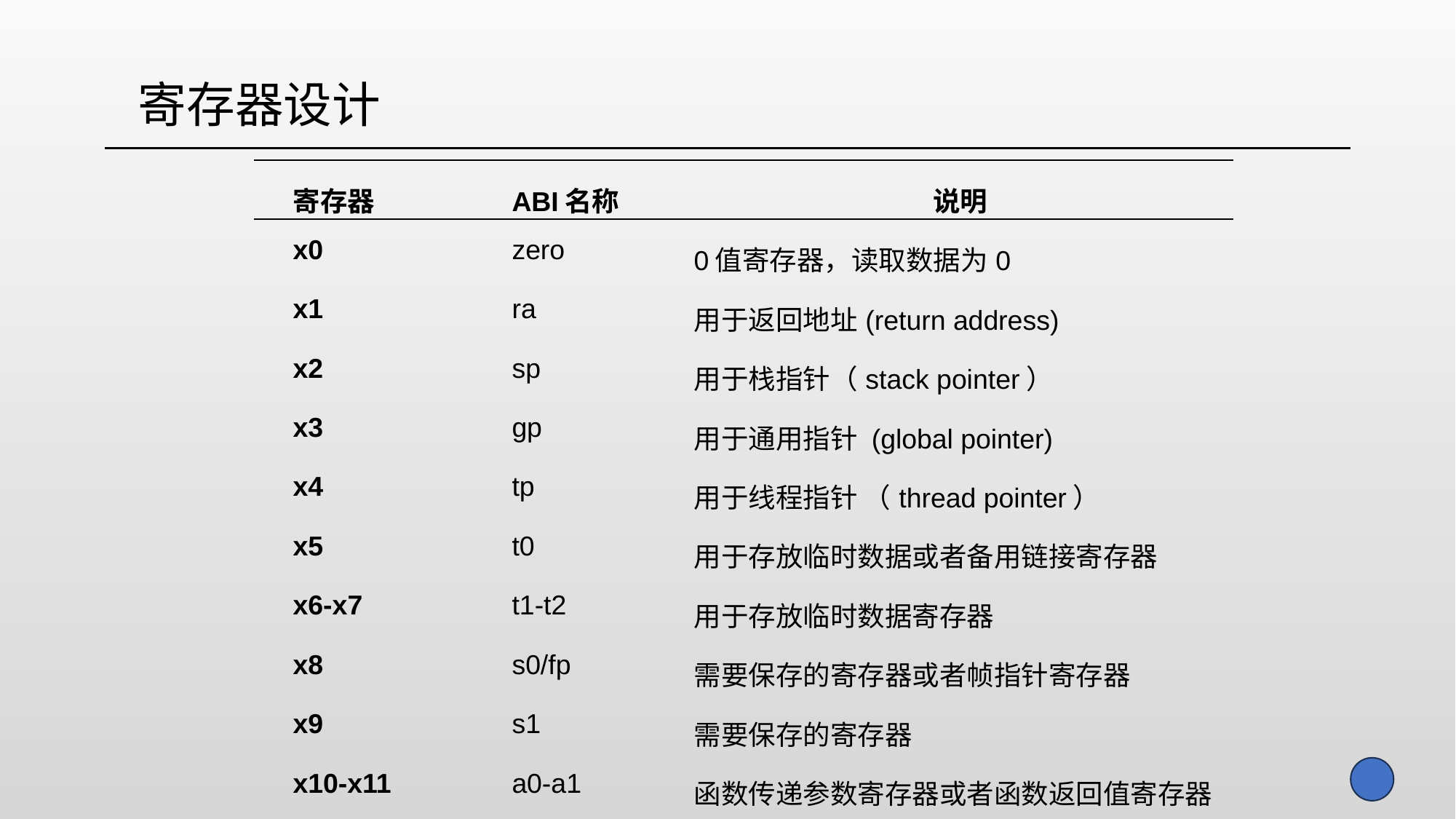

寄存器设计

| 寄存器 | ABI名称 | 说明 |
| --- | --- | --- |
| x0 | zero | 0值寄存器，读取数据为0 |
| x1 | ra | 用于返回地址(return address) |
| x2 | sp | 用于栈指针（stack pointer） |
| x3 | gp | 用于通用指针 (global pointer) |
| x4 | tp | 用于线程指针 （thread pointer） |
| x5 | t0 | 用于存放临时数据或者备用链接寄存器 |
| x6-x7 | t1-t2 | 用于存放临时数据寄存器 |
| x8 | s0/fp | 需要保存的寄存器或者帧指针寄存器 |
| x9 | s1 | 需要保存的寄存器 |
| x10-x11 | a0-a1 | 函数传递参数寄存器或者函数返回值寄存器 |
| x12-x17 | a2-a7 | 函数传递参数寄存器 |
| x18-x27 | s2-s11 | 需要保存的寄存器 |
| x28-x31 | t3-t6 | 用于存放临时数据寄存器 |